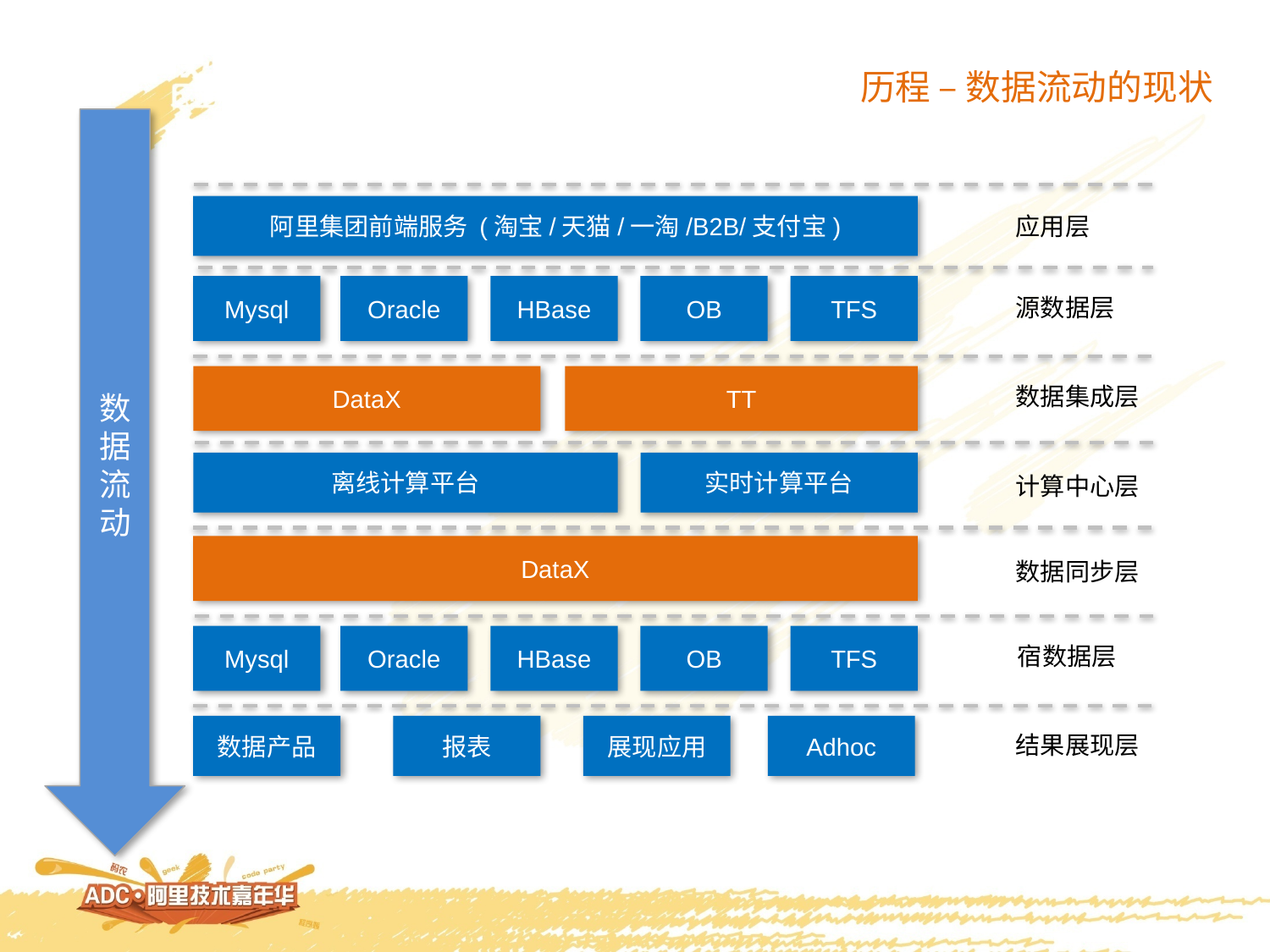

历程 – 数据流动的现状
数据流动
阿里集团前端服务 (淘宝/天猫/一淘/B2B/支付宝)
应用层
Mysql
Oracle
HBase
OB
TFS
源数据层
DataX
TT
数据集成层
离线计算平台
实时计算平台
计算中心层
DataX
数据同步层
Mysql
Oracle
HBase
OB
TFS
宿数据层
数据产品
报表
展现应用
Adhoc
结果展现层